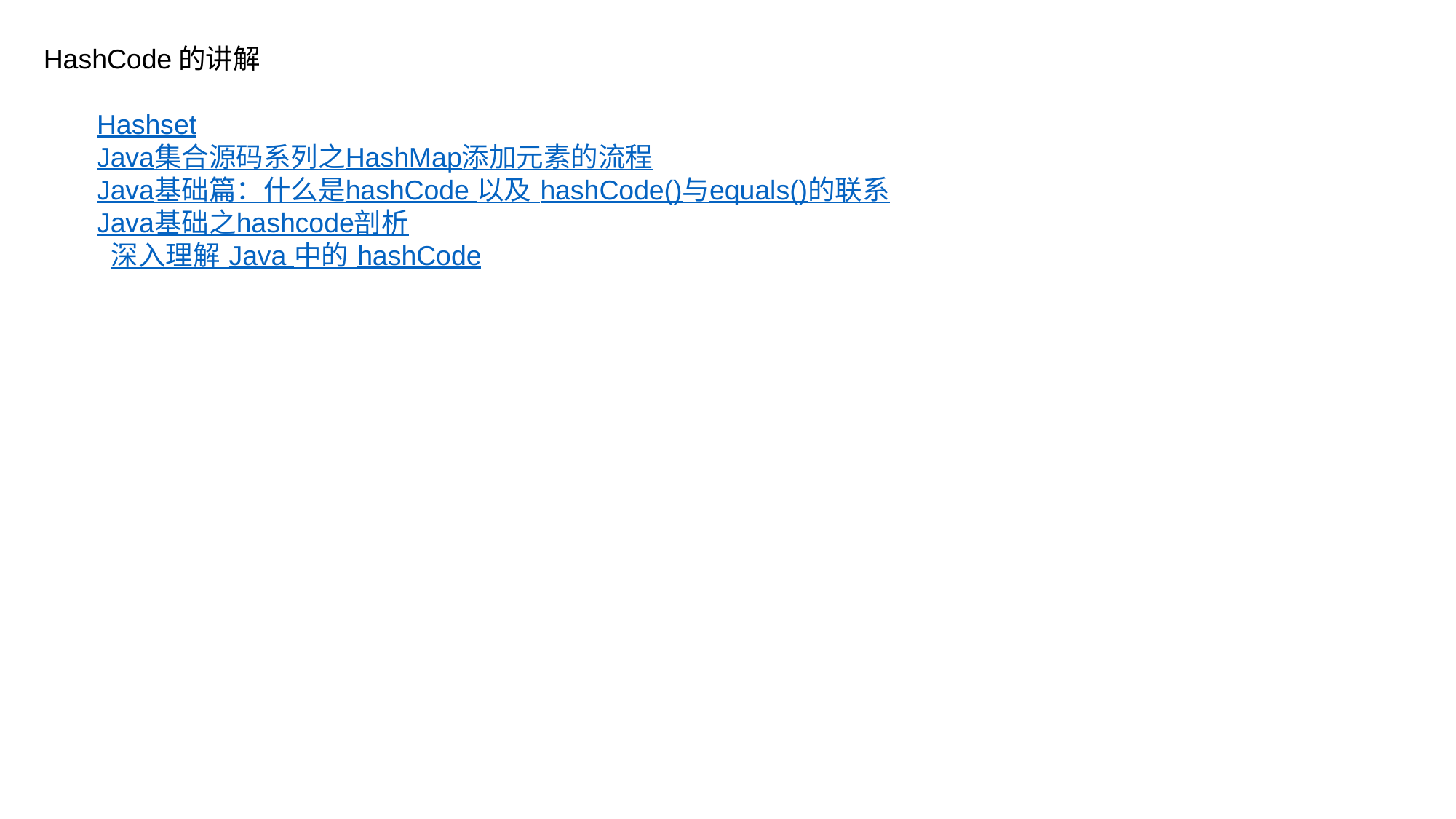

HashCode的讲解

       Hashset
       Java集合源码系列之HashMap添加元素的流程
       Java基础篇：什么是hashCode 以及 hashCode()与equals()的联系
       Java基础之hashcode剖析
       深入理解 Java 中的 hashCode